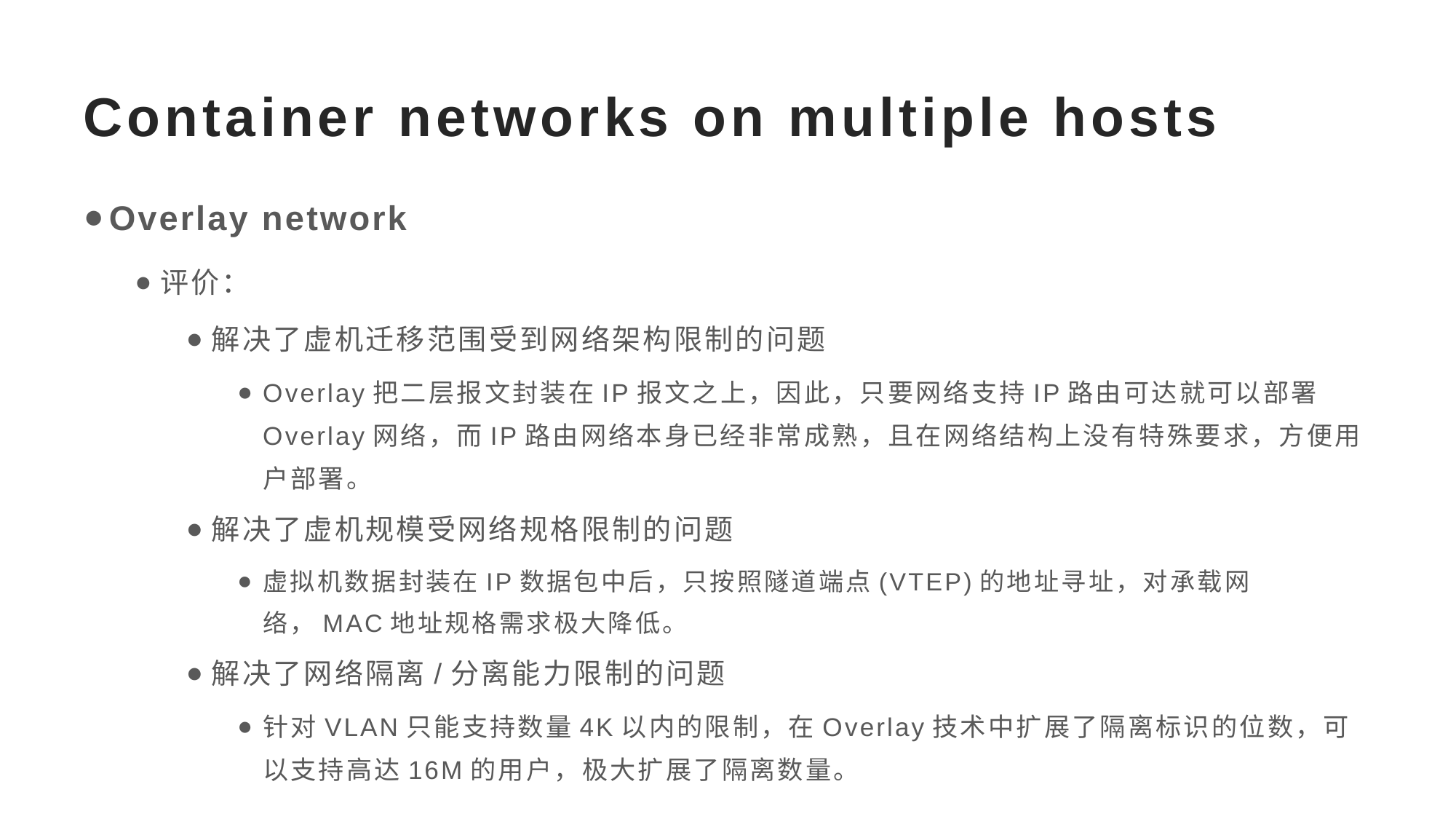

# Container networks on multiple hosts
Overlay network
评价：
解决了虚机迁移范围受到网络架构限制的问题
Overlay把二层报文封装在IP报文之上，因此，只要网络支持IP路由可达就可以部署Overlay网络，而IP路由网络本身已经非常成熟，且在网络结构上没有特殊要求，方便用户部署。
解决了虚机规模受网络规格限制的问题
虚拟机数据封装在IP数据包中后，只按照隧道端点(VTEP)的地址寻址，对承载网络，MAC地址规格需求极大降低。
解决了网络隔离/分离能力限制的问题
针对VLAN只能支持数量4K以内的限制，在Overlay技术中扩展了隔离标识的位数，可以支持高达16M的用户，极大扩展了隔离数量。